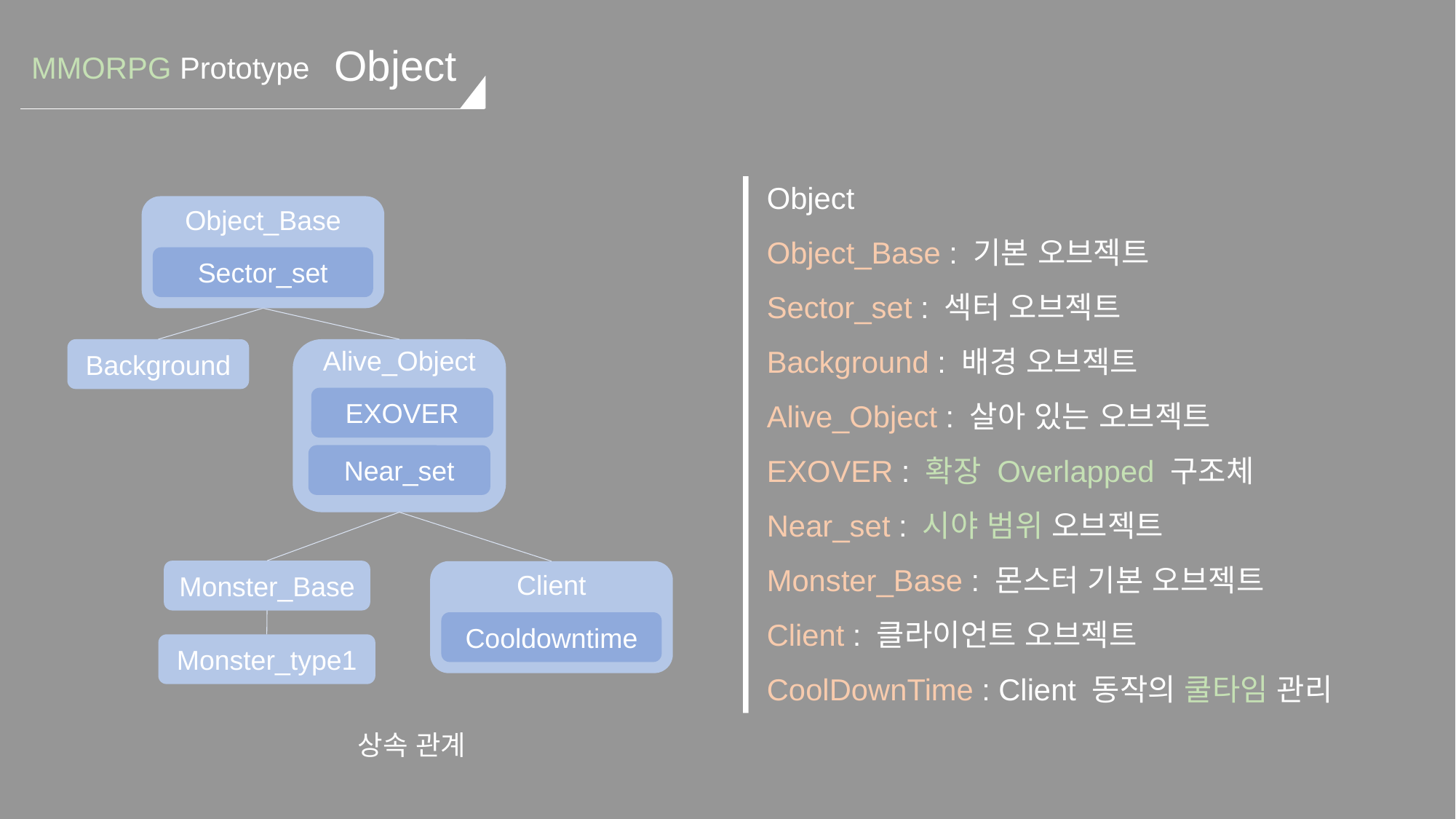

# Object
MMORPG Prototype

Object
Object_Base : 기본 오브젝트
Sector_set : 섹터 오브젝트
Background : 배경 오브젝트
Alive_Object : 살아 있는 오브젝트
EXOVER : 확장 Overlapped 구조체
Near_set : 시야 범위 오브젝트
Monster_Base : 몬스터 기본 오브젝트
Client : 클라이언트 오브젝트
CoolDownTime : Client 동작의 쿨타임 관리

Object_Base

Sector_set
Background
Alive_Object

Near_set
EXOVER
Monster_Base
Client

Cooldowntime
Monster_type1
 상속 관계